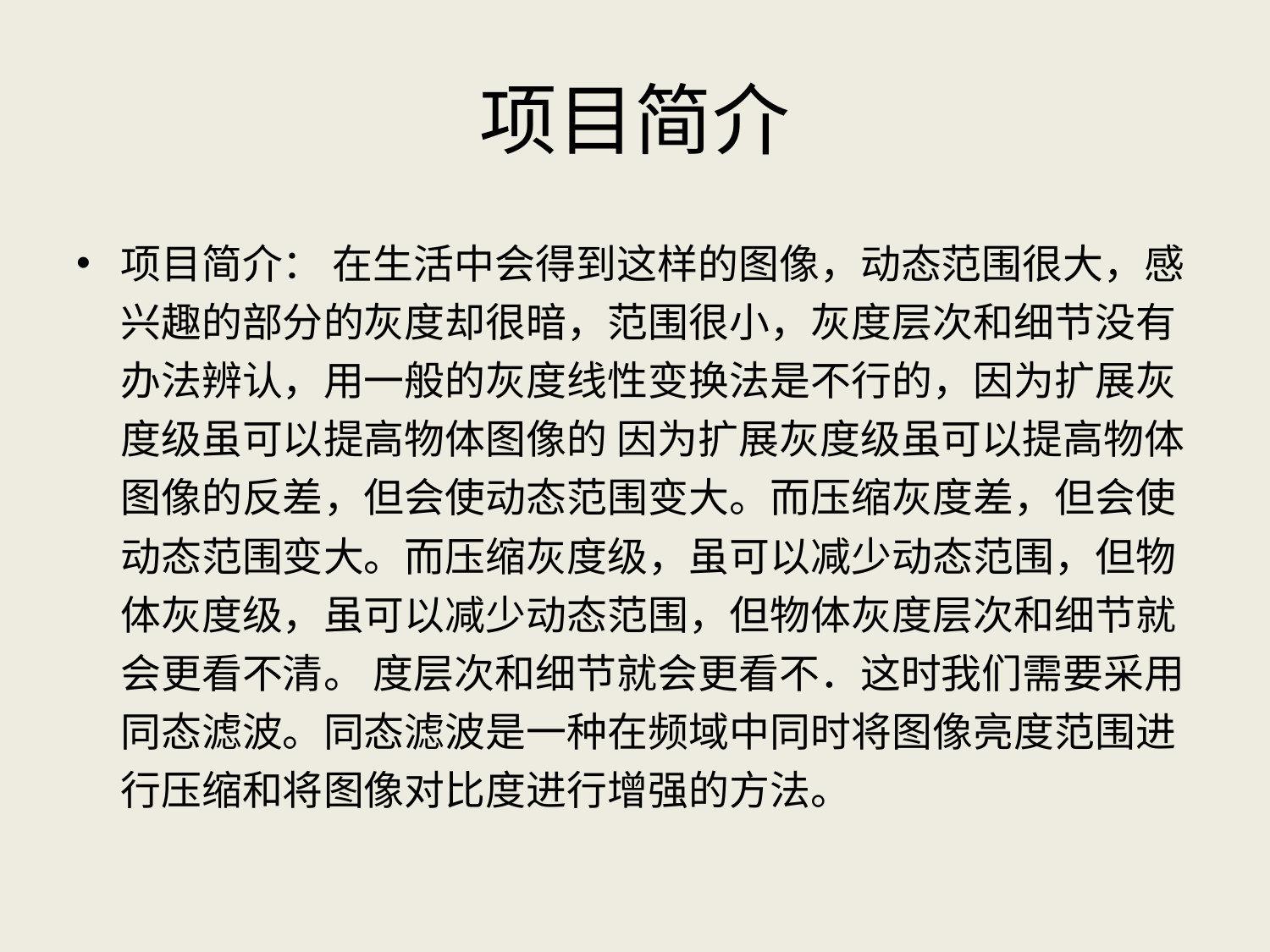

# 项目简介
项目简介： 在生活中会得到这样的图像，动态范围很大，感兴趣的部分的灰度却很暗，范围很小，灰度层次和细节没有办法辨认，用一般的灰度线性变换法是不行的，因为扩展灰度级虽可以提高物体图像的 因为扩展灰度级虽可以提高物体图像的反差，但会使动态范围变大。而压缩灰度差，但会使动态范围变大。而压缩灰度级，虽可以减少动态范围，但物体灰度级，虽可以减少动态范围，但物体灰度层次和细节就会更看不清。 度层次和细节就会更看不．这时我们需要采用同态滤波。同态滤波是一种在频域中同时将图像亮度范围进行压缩和将图像对比度进行增强的方法。